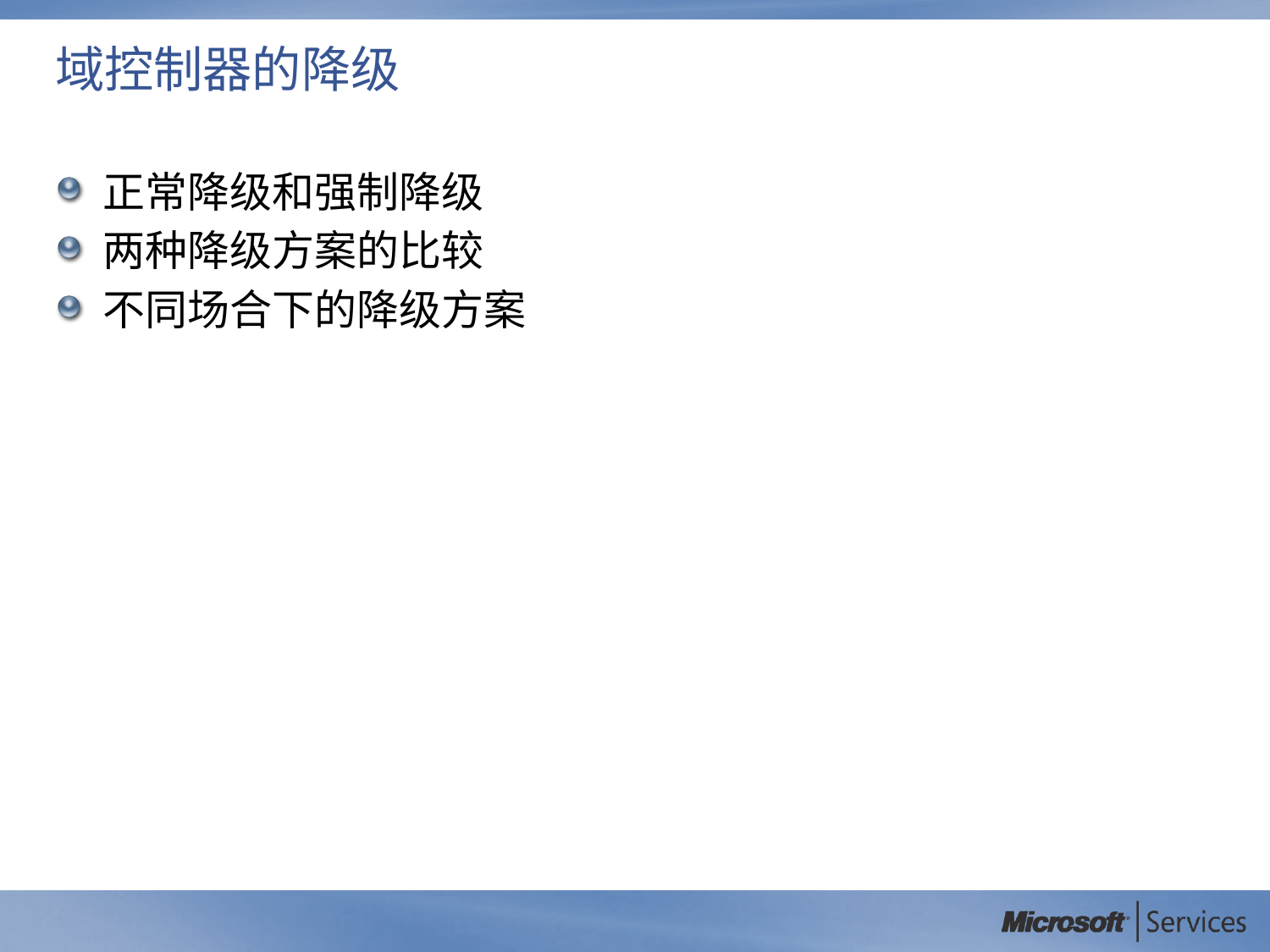

# 域控制器的降级
正常降级和强制降级
两种降级方案的比较
不同场合下的降级方案